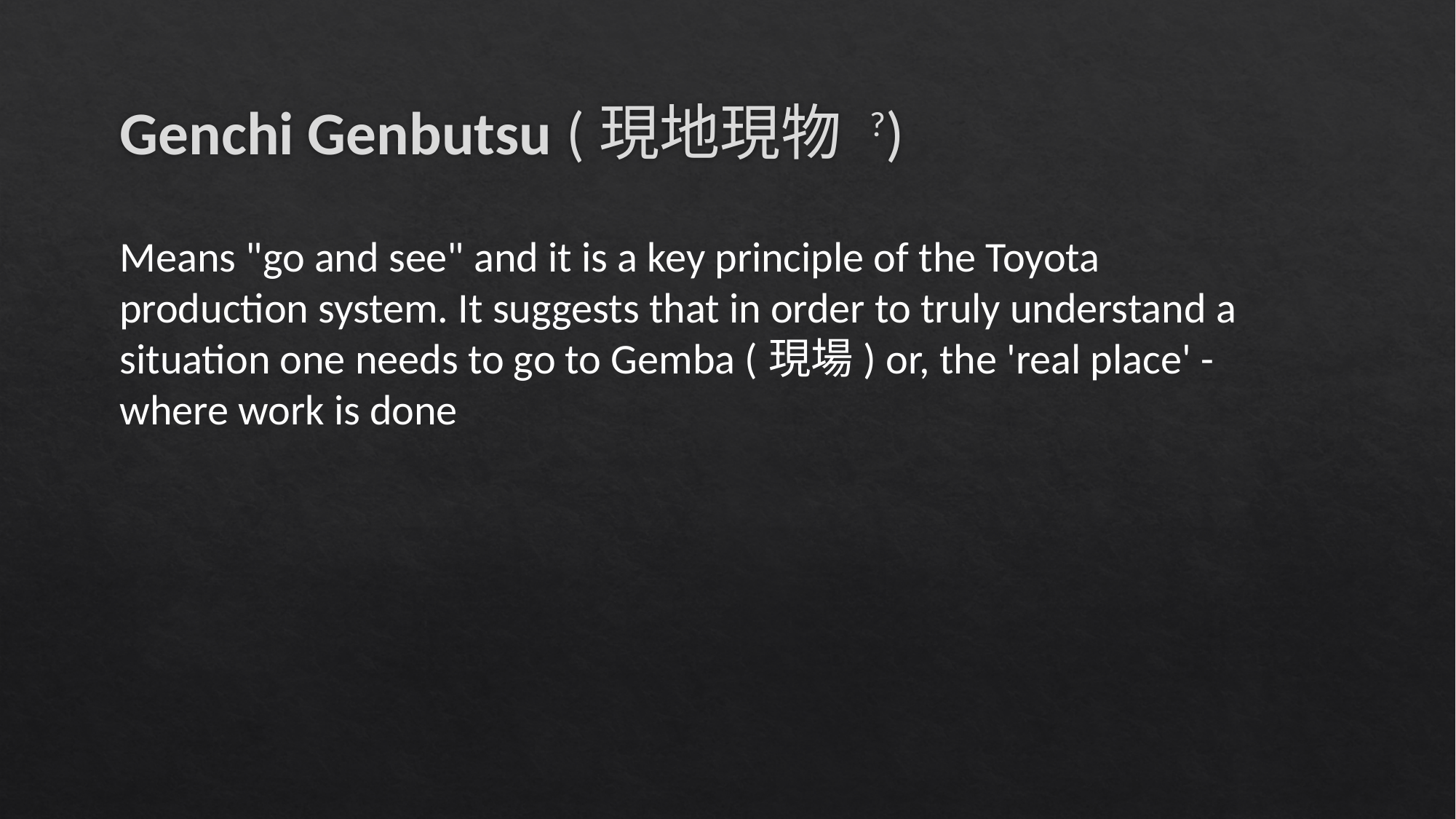

# Genchi Genbutsu (現地現物 ?)
Means "go and see" and it is a key principle of the Toyota production system. It suggests that in order to truly understand a situation one needs to go to Gemba (現場) or, the 'real place' - where work is done